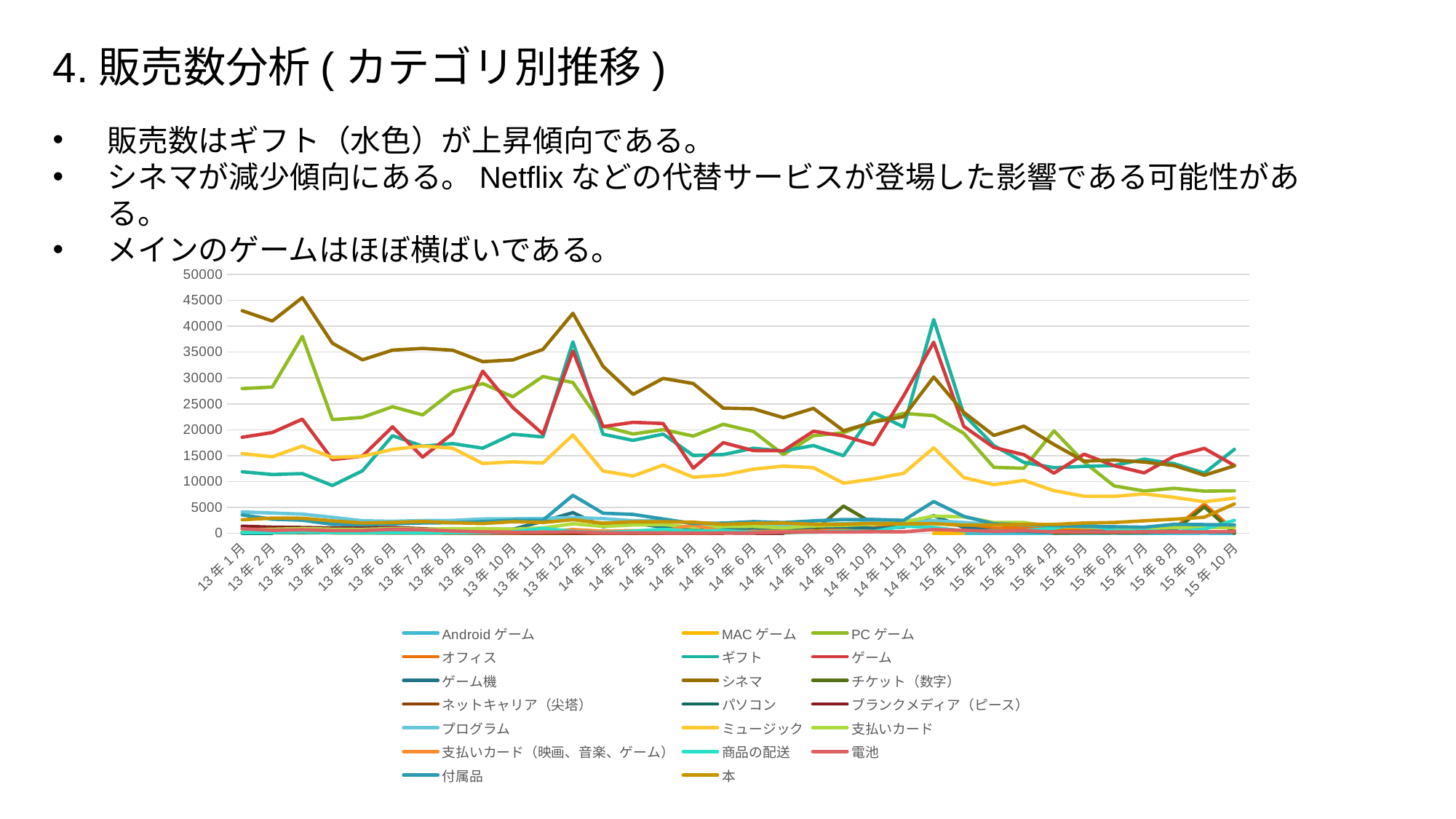

4.販売数分析(カテゴリ別推移)
販売数はギフト（水色）が上昇傾向である。
シネマが減少傾向にある。Netflixなどの代替サービスが登場した影響である可能性がある。
メインのゲームはほぼ横ばいである。

### Chart

| Category | Androidゲーム | MACゲーム | PCゲーム | オフィス | ギフト | ゲーム | ゲーム機 | シネマ | チケット（数字） | ネットキャリア（尖塔） | パソコン | ブランクメディア（ピース） | プログラム | ミュージック | 支払いカード | 支払いカード（映画、音楽、ゲーム） | 商品の配送 | 電池 | 付属品 | 本 |
|---|---|---|---|---|---|---|---|---|---|---|---|---|---|---|---|---|---|---|---|---|
| 41275 | None | None | 27959.0 | 145.0 | 11895.0 | 18555.0 | 870.0 | 43002.0 | None | 177.0 | 1.0 | 1374.0 | 4138.0 | 15407.0 | 713.0 | None | 149.0 | 894.0 | 3575.0 | 2625.0 |
| 41306 | None | None | 28242.0 | 128.0 | 11369.0 | 19472.0 | 645.0 | 41001.0 | None | 111.0 | 1.0 | 1192.0 | 3933.0 | 14786.0 | 791.0 | None | 159.0 | 574.0 | 2739.0 | 2947.0 |
| 41334 | None | None | 38030.0 | 275.0 | 11545.0 | 22049.0 | 625.0 | 45522.0 | None | 106.0 | None | 1125.0 | 3718.0 | 16859.0 | 935.0 | None | 211.0 | 675.0 | 2544.0 | 2923.0 |
| 41365 | None | None | 21961.0 | 94.0 | 9244.0 | 14243.0 | 432.0 | 36708.0 | None | 115.0 | 1.0 | 1021.0 | 3104.0 | 14645.0 | 800.0 | None | 138.0 | 523.0 | 1748.0 | 2413.0 |
| 41395 | None | None | 22398.0 | 83.0 | 12083.0 | 14921.0 | 386.0 | 33508.0 | None | 113.0 | None | 1139.0 | 2432.0 | 14886.0 | 766.0 | None | 95.0 | 527.0 | 1639.0 | 1994.0 |
| 41426 | None | None | 24460.0 | 64.0 | 18865.0 | 20571.0 | 558.0 | 35380.0 | None | 75.0 | None | 1114.0 | 2340.0 | 16217.0 | 925.0 | None | 124.0 | 761.0 | 1824.0 | 2103.0 |
| 41456 | None | None | 22871.0 | 64.0 | 16835.0 | 14727.0 | 587.0 | 35710.0 | None | 98.0 | None | 889.0 | 2471.0 | 16863.0 | 795.0 | None | 83.0 | 676.0 | 2007.0 | 2290.0 |
| 41487 | None | None | 27374.0 | 67.0 | 17330.0 | 19273.0 | 606.0 | 35363.0 | None | 48.0 | None | 657.0 | 2501.0 | 16436.0 | 890.0 | 85.0 | 124.0 | 444.0 | 2050.0 | 2043.0 |
| 41518 | None | None | 28925.0 | 52.0 | 16459.0 | 31323.0 | 801.0 | 33152.0 | None | 32.0 | None | 506.0 | 2783.0 | 13494.0 | 928.0 | 293.0 | 141.0 | 278.0 | 2279.0 | 1886.0 |
| 41548 | None | None | 26385.0 | 57.0 | 19146.0 | 24291.0 | 784.0 | 33497.0 | None | 26.0 | None | 336.0 | 2822.0 | 13819.0 | 802.0 | 355.0 | 253.0 | 168.0 | 2543.0 | 2257.0 |
| 41579 | None | None | 30276.0 | 49.0 | 18618.0 | 19201.0 | 2339.0 | 35509.0 | None | 19.0 | None | 336.0 | 2896.0 | 13584.0 | 1042.0 | 341.0 | 976.0 | 202.0 | 2528.0 | 2093.0 |
| 41609 | None | None | 29123.0 | 92.0 | 36978.0 | 35193.0 | 4002.0 | 42496.0 | None | 9.0 | None | 178.0 | 3078.0 | 18997.0 | 1843.0 | 725.0 | 362.0 | 270.0 | 7349.0 | 2647.0 |
| 41640 | None | None | 20692.0 | 61.0 | 19148.0 | 20615.0 | 1269.0 | 32257.0 | None | 10.0 | None | 96.0 | 2846.0 | 12043.0 | 1342.0 | 429.0 | 158.0 | 70.0 | 3900.0 | 1963.0 |
| 41671 | None | None | 19186.0 | 69.0 | 17956.0 | 21440.0 | 1966.0 | 26841.0 | None | 8.0 | None | 107.0 | 2449.0 | 11086.0 | 1618.0 | 530.0 | 419.0 | 106.0 | 3664.0 | 2242.0 |
| 41699 | None | None | 20036.0 | 77.0 | 19167.0 | 21208.0 | 1196.0 | 29914.0 | None | 7.0 | None | 114.0 | 2395.0 | 13197.0 | 1701.0 | 431.0 | 772.0 | 63.0 | 2778.0 | 2241.0 |
| 41730 | None | None | 18784.0 | 142.0 | 15048.0 | 12588.0 | 765.0 | 28939.0 | None | 2.0 | None | 95.0 | 2045.0 | 10849.0 | 1162.0 | 1627.0 | 399.0 | 46.0 | 1902.0 | 2163.0 |
| 41760 | None | None | 21061.0 | 167.0 | 15212.0 | 17515.0 | 743.0 | 24185.0 | None | 7.0 | None | 80.0 | 1584.0 | 11239.0 | 1296.0 | 353.0 | 552.0 | 75.0 | 1982.0 | 1739.0 |
| 41791 | None | None | 19684.0 | 206.0 | 16429.0 | 15993.0 | 816.0 | 24053.0 | None | None | None | 26.0 | 1601.0 | 12398.0 | 1331.0 | 395.0 | 192.0 | 105.0 | 2270.0 | 1930.0 |
| 41821 | None | None | 15210.0 | 323.0 | 15908.0 | 15955.0 | 852.0 | 22342.0 | 116.0 | 1.0 | None | 1.0 | 1678.0 | 12982.0 | 1037.0 | 357.0 | 208.0 | 228.0 | 2086.0 | 1996.0 |
| 41852 | None | None | 18859.0 | 620.0 | 16964.0 | 19727.0 | 1208.0 | 24141.0 | 335.0 | None | None | None | 1704.0 | 12699.0 | 1423.0 | 422.0 | 200.0 | 253.0 | 2421.0 | 1745.0 |
| 41883 | None | None | 19428.0 | 986.0 | 15002.0 | 18804.0 | 1263.0 | 19820.0 | 5263.0 | None | None | 1.0 | 1882.0 | 9691.0 | 1541.0 | 433.0 | 416.0 | 247.0 | 2680.0 | 1751.0 |
| 41913 | None | None | 21610.0 | 1088.0 | 23338.0 | 17111.0 | 933.0 | 21498.0 | 1873.0 | None | None | None | 2049.0 | 10524.0 | 1750.0 | 376.0 | 356.0 | 309.0 | 2687.0 | 1920.0 |
| 41944 | None | None | 23170.0 | 1651.0 | 20557.0 | 26556.0 | 1206.0 | 22539.0 | None | None | None | None | 2061.0 | 11602.0 | 2199.0 | 276.0 | 1398.0 | 291.0 | 2516.0 | 1823.0 |
| 41974 | 5.0 | 2.0 | 22729.0 | 2002.0 | 41289.0 | 36908.0 | 3425.0 | 30189.0 | None | None | None | None | 2469.0 | 16514.0 | 3339.0 | None | 1129.0 | 736.0 | 6144.0 | 1875.0 |
| 42005 | 1.0 | 3.0 | 19318.0 | 1454.0 | 22962.0 | 20661.0 | 1152.0 | 23373.0 | None | None | None | 50.0 | 2105.0 | 10784.0 | 3183.0 | None | 467.0 | 584.0 | 3295.0 | 1579.0 |
| 42036 | 4.0 | None | 12754.0 | 962.0 | 16950.0 | 16590.0 | 449.0 | 18913.0 | None | None | None | None | 1734.0 | 9395.0 | 2095.0 | None | 480.0 | 382.0 | 1848.0 | 1642.0 |
| 42064 | 4.0 | None | 12570.0 | 1056.0 | 13700.0 | 15196.0 | 400.0 | 20702.0 | None | 1.0 | None | None | 1620.0 | 10237.0 | 2087.0 | None | 492.0 | 523.0 | 1695.0 | 1731.0 |
| 42095 | 3.0 | None | 19803.0 | 789.0 | 12682.0 | 11626.0 | 223.0 | 17160.0 | 45.0 | None | None | None | 1471.0 | 8244.0 | 1287.0 | None | 1003.0 | 276.0 | 1495.0 | 1720.0 |
| 42125 | 15.0 | 1.0 | 13763.0 | 705.0 | 12934.0 | 15284.0 | 276.0 | 13940.0 | 147.0 | None | None | None | 1179.0 | 7179.0 | 1252.0 | None | 2005.0 | 272.0 | 1350.0 | 1993.0 |
| 42156 | 26.0 | None | 9165.0 | 616.0 | 13111.0 | 13070.0 | 332.0 | 14155.0 | 117.0 | None | None | None | 1049.0 | 7148.0 | 1170.0 | None | 528.0 | 258.0 | 1272.0 | 2097.0 |
| 42186 | 6.0 | None | 8185.0 | 692.0 | 14323.0 | 11681.0 | 191.0 | 13776.0 | 193.0 | None | None | None | 1113.0 | 7612.0 | 990.0 | None | 513.0 | 298.0 | 1186.0 | 2428.0 |
| 42217 | 9.0 | 1.0 | 8704.0 | 969.0 | 13443.0 | 14902.0 | 257.0 | 13097.0 | 483.0 | None | None | None | 1052.0 | 6960.0 | 1164.0 | None | 276.0 | 293.0 | 1737.0 | 2732.0 |
| 42248 | 32.0 | None | 8155.0 | 5640.0 | 11648.0 | 16417.0 | 311.0 | 11228.0 | 5128.0 | None | None | None | 1145.0 | 6104.0 | 1128.0 | None | 816.0 | 277.0 | 1691.0 | 3123.0 |
| 42278 | 9.0 | 1.0 | 8228.0 | 521.0 | 16228.0 | 13108.0 | 287.0 | 13033.0 | -1.0 | None | None | None | 1507.0 | 6814.0 | 1130.0 | None | 2524.0 | 348.0 | 1632.0 | 5687.0 |